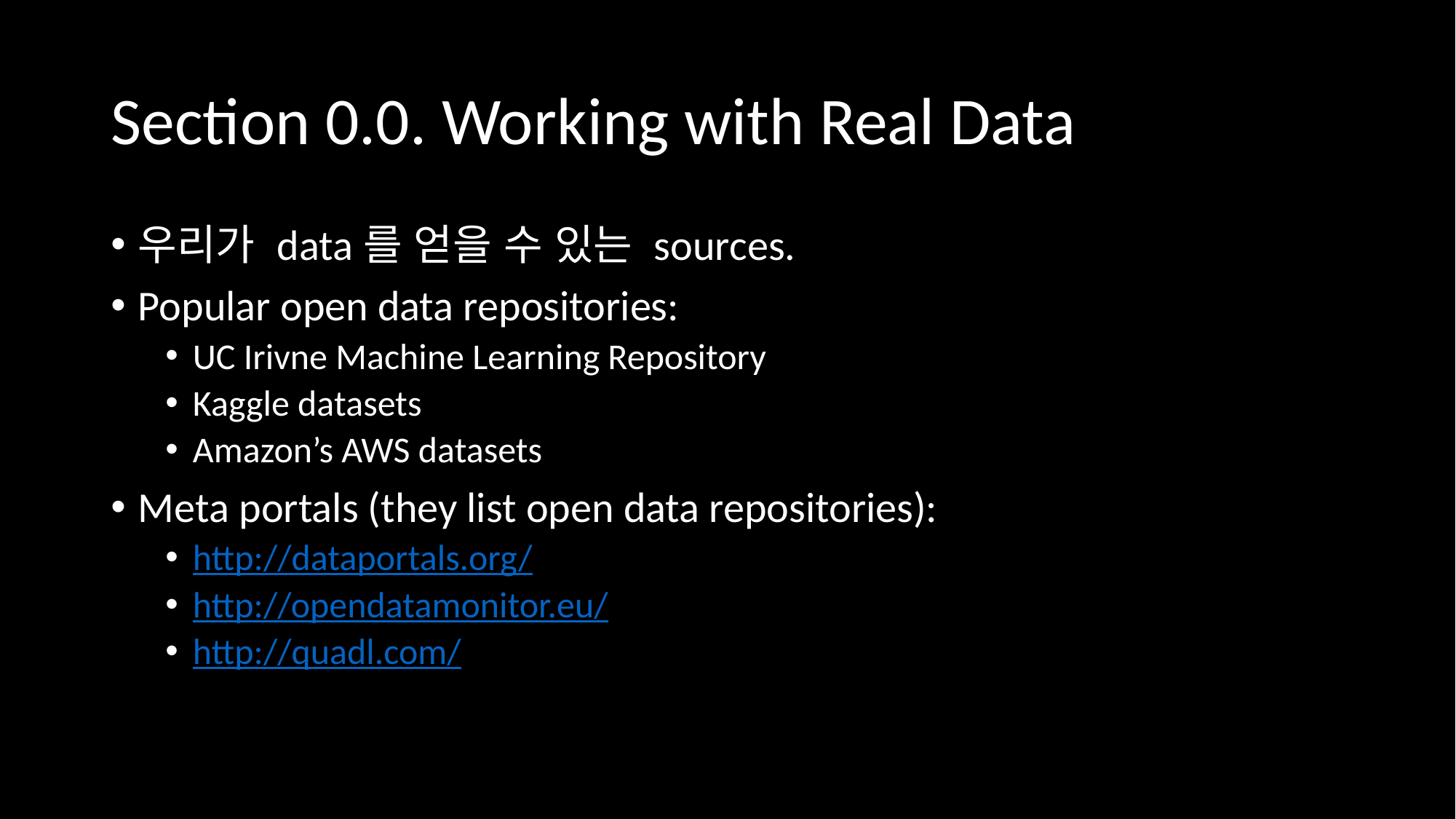

# Section 0.0. Working with Real Data
우리가 data를 얻을 수 있는 sources.
Popular open data repositories:
UC Irivne Machine Learning Repository
Kaggle datasets
Amazon’s AWS datasets
Meta portals (they list open data repositories):
http://dataportals.org/
http://opendatamonitor.eu/
http://quadl.com/